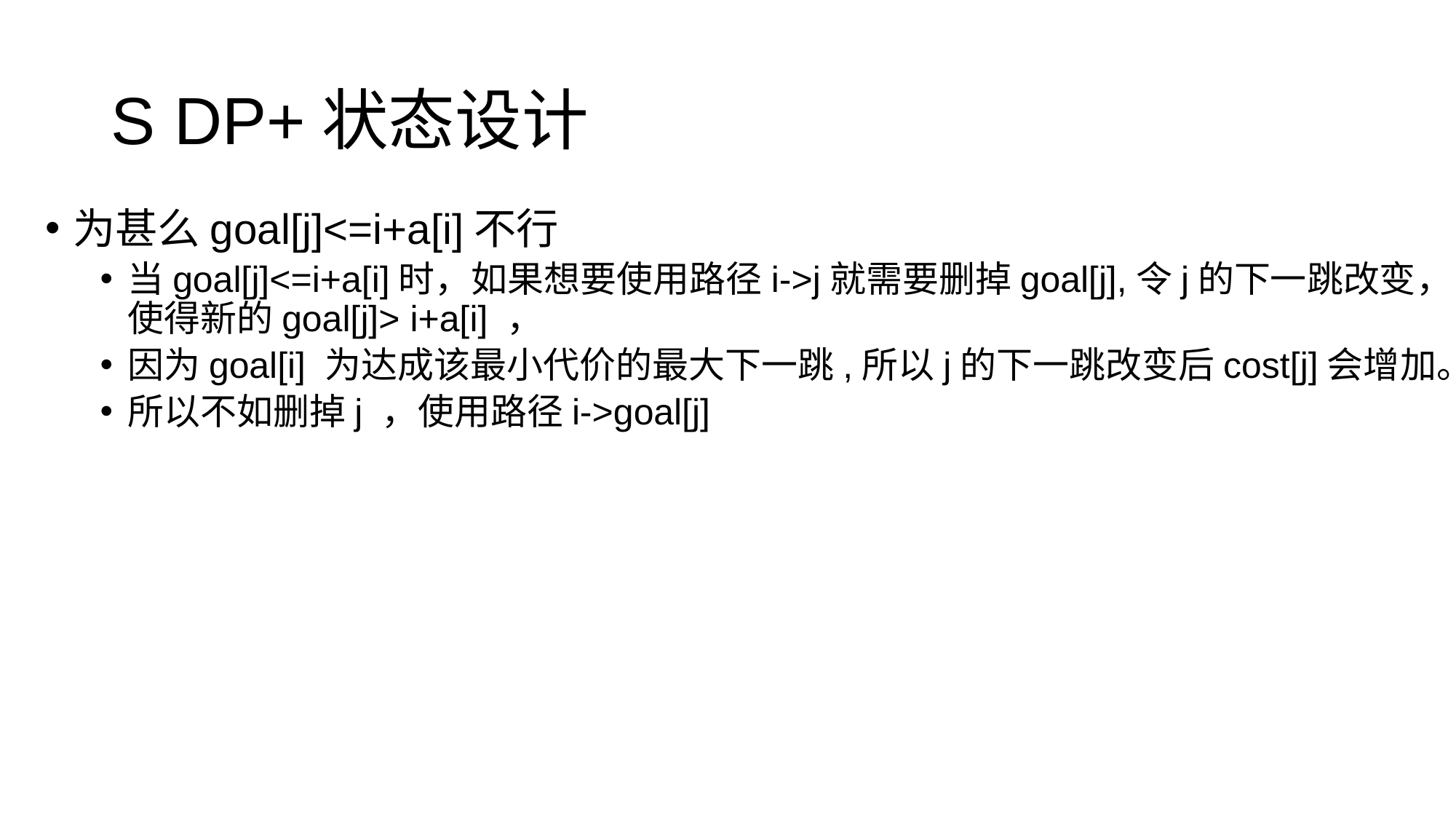

# S DP+状态设计
为甚么goal[j]<=i+a[i]不行
当goal[j]<=i+a[i]时，如果想要使用路径i->j就需要删掉goal[j],令j的下一跳改变，使得新的goal[j]> i+a[i] ，
因为goal[i] 为达成该最小代价的最大下一跳,所以j的下一跳改变后cost[j]会增加。
所以不如删掉j ，使用路径i->goal[j]